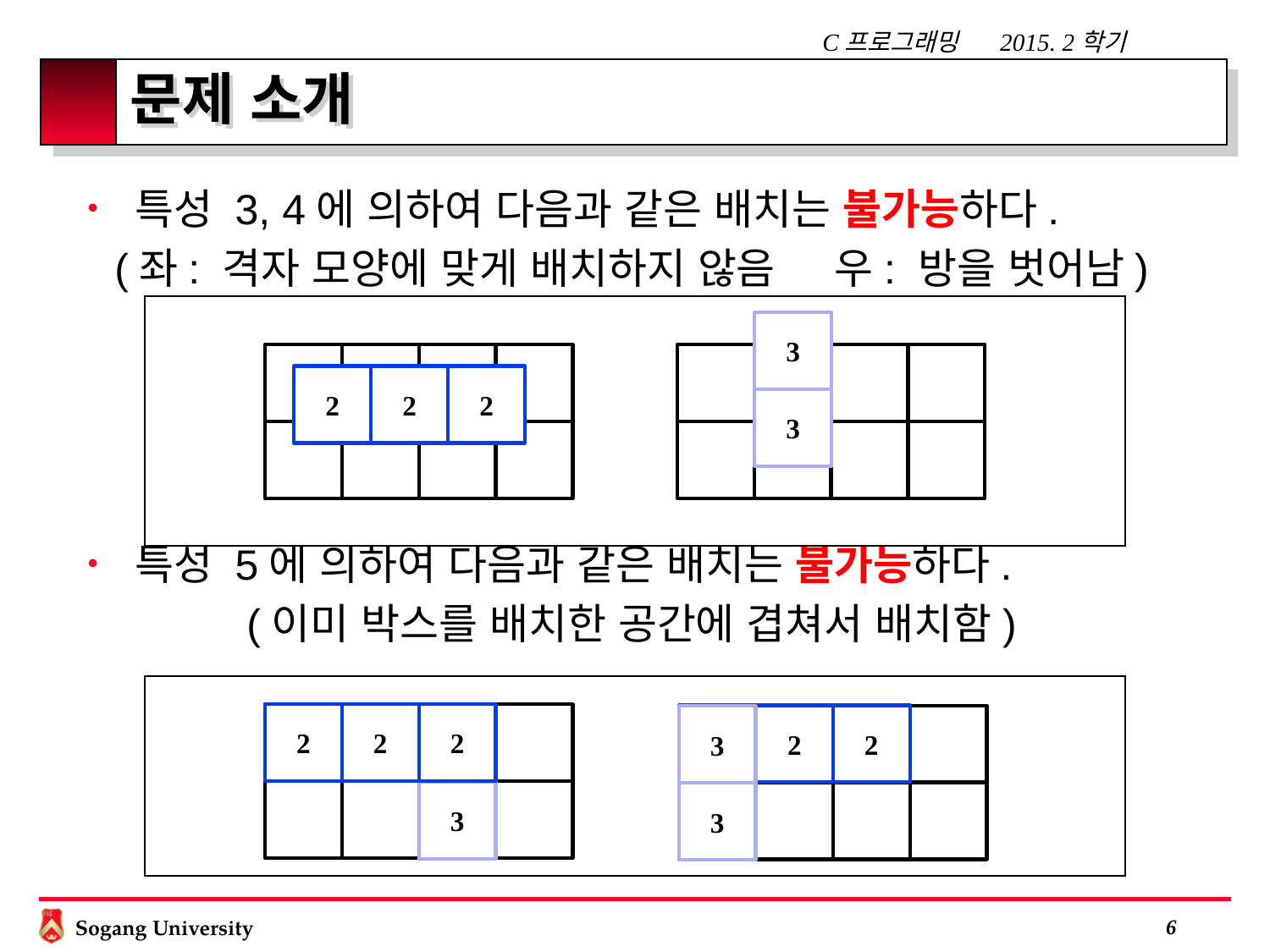

# 문제 소개
특성 3, 4에 의하여 다음과 같은 배치는 불가능하다.
(좌: 격자 모양에 맞게 배치하지 않음     우: 방을 벗어남)

특성 5에 의하여 다음과 같은 배치는 불가능하다.
(이미 박스를 배치한 공간에 겹쳐서 배치함)
|  |
| --- |
3

2
2
2
3

|  |
| --- |
2
2
2

3
2
2
2

3

3

3
 6